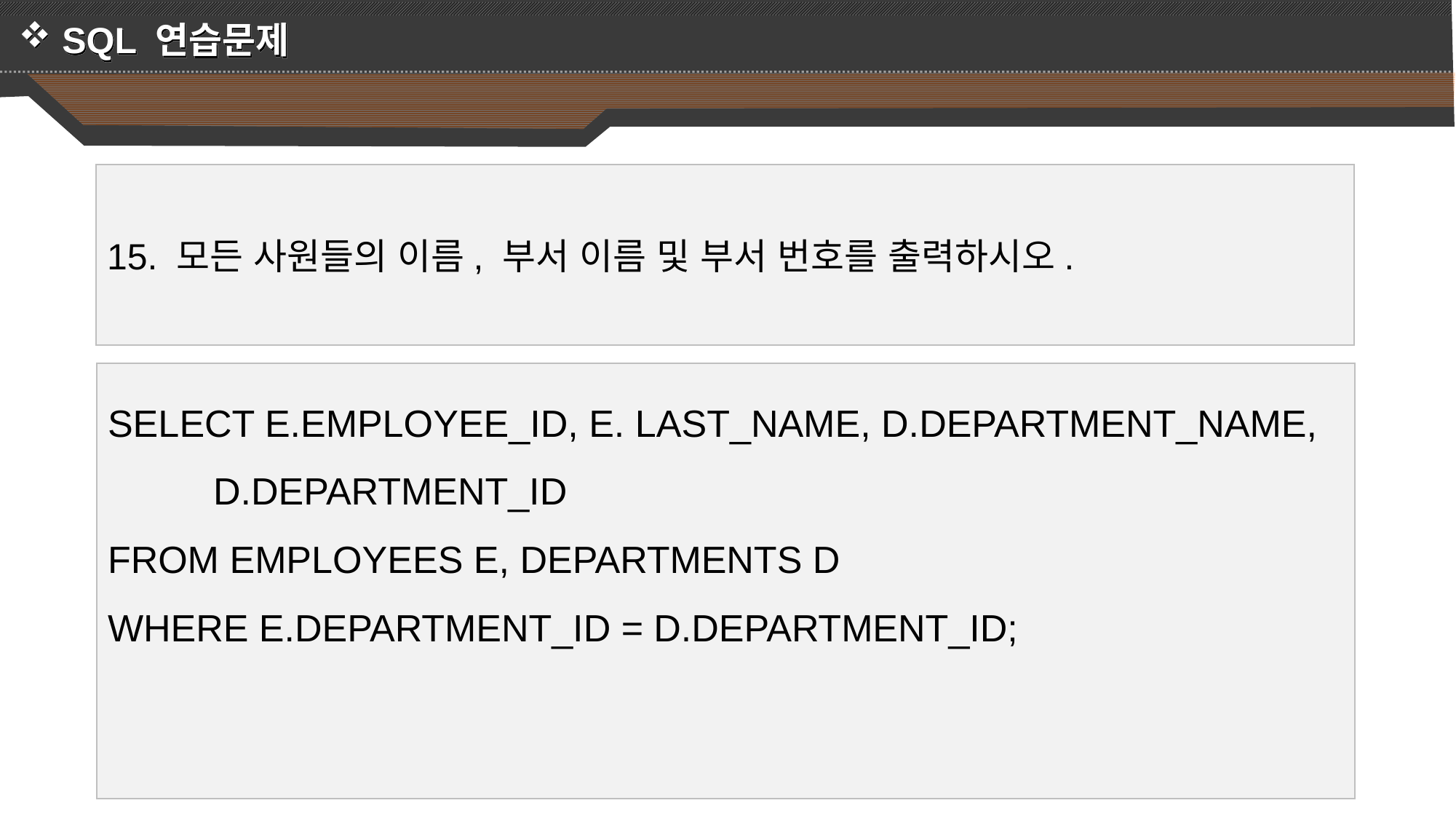

SQL 연습문제

15. 모든 사원들의 이름, 부서 이름 및 부서 번호를 출력하시오.
SELECT E.EMPLOYEE_ID, E. LAST_NAME, D.DEPARTMENT_NAME,
          D.DEPARTMENT_ID
FROM EMPLOYEES E, DEPARTMENTS D
WHERE E.DEPARTMENT_ID = D.DEPARTMENT_ID;